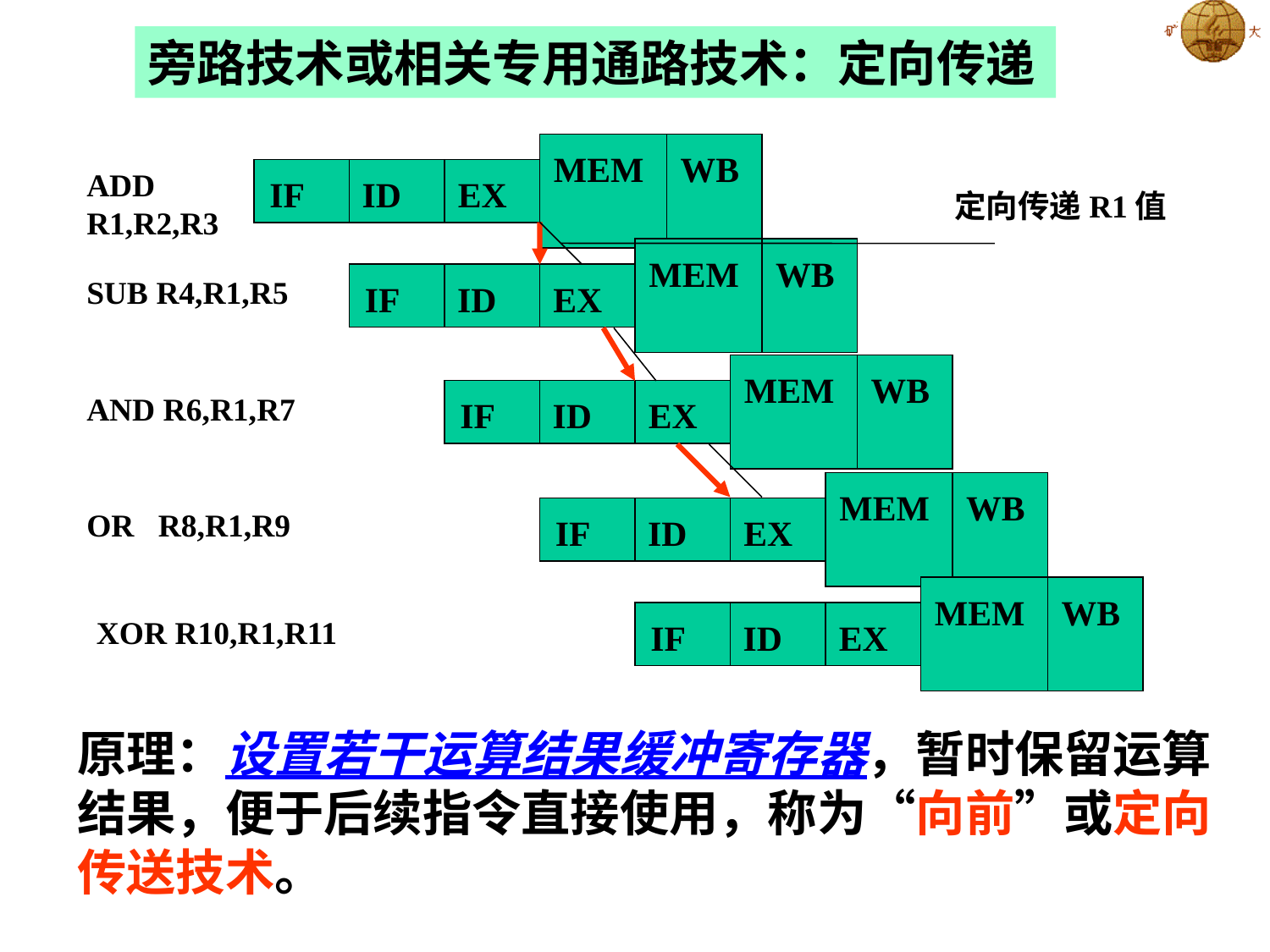

旁路技术或相关专用通路技术：定向传递
ADD R1,R2,R3
IF
ID
EX
MEM
WB
定向传递R1值

IF
ID
EX
MEM
WB
SUB R4,R1,R5

IF
ID
EX
MEM
WB
AND R6,R1,R7

IF
ID
EX
MEM
WB
OR   R8,R1,R9
IF
ID
EX
MEM
WB
XOR R10,R1,R11
原理：设置若干运算结果缓冲寄存器，暂时保留运算结果，便于后续指令直接使用，称为“向前”或定向传送技术。